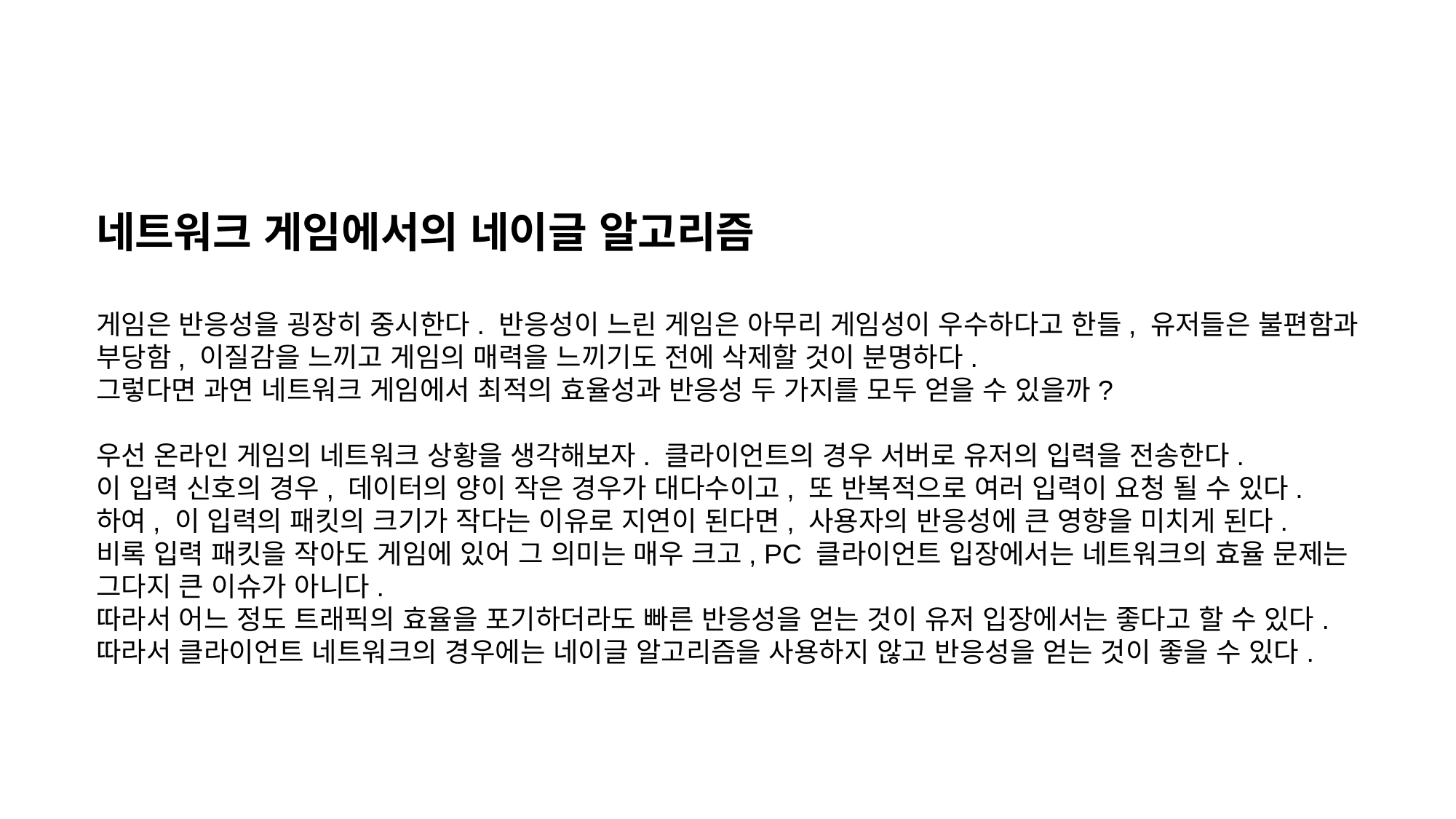

네트워크 게임에서의 네이글 알고리즘

게임은 반응성을 굉장히 중시한다. 반응성이 느린 게임은 아무리 게임성이 우수하다고 한들, 유저들은 불편함과
부당함, 이질감을 느끼고 게임의 매력을 느끼기도 전에 삭제할 것이 분명하다.
그렇다면 과연 네트워크 게임에서 최적의 효율성과 반응성 두 가지를 모두 얻을 수 있을까?

우선 온라인 게임의 네트워크 상황을 생각해보자. 클라이언트의 경우 서버로 유저의 입력을 전송한다.
이 입력 신호의 경우, 데이터의 양이 작은 경우가 대다수이고, 또 반복적으로 여러 입력이 요청 될 수 있다.
하여, 이 입력의 패킷의 크기가 작다는 이유로 지연이 된다면, 사용자의 반응성에 큰 영향을 미치게 된다.
비록 입력 패킷을 작아도 게임에 있어 그 의미는 매우 크고, PC 클라이언트 입장에서는 네트워크의 효율 문제는
그다지 큰 이슈가 아니다.
따라서 어느 정도 트래픽의 효율을 포기하더라도 빠른 반응성을 얻는 것이 유저 입장에서는 좋다고 할 수 있다.
따라서 클라이언트 네트워크의 경우에는 네이글 알고리즘을 사용하지 않고 반응성을 얻는 것이 좋을 수 있다.